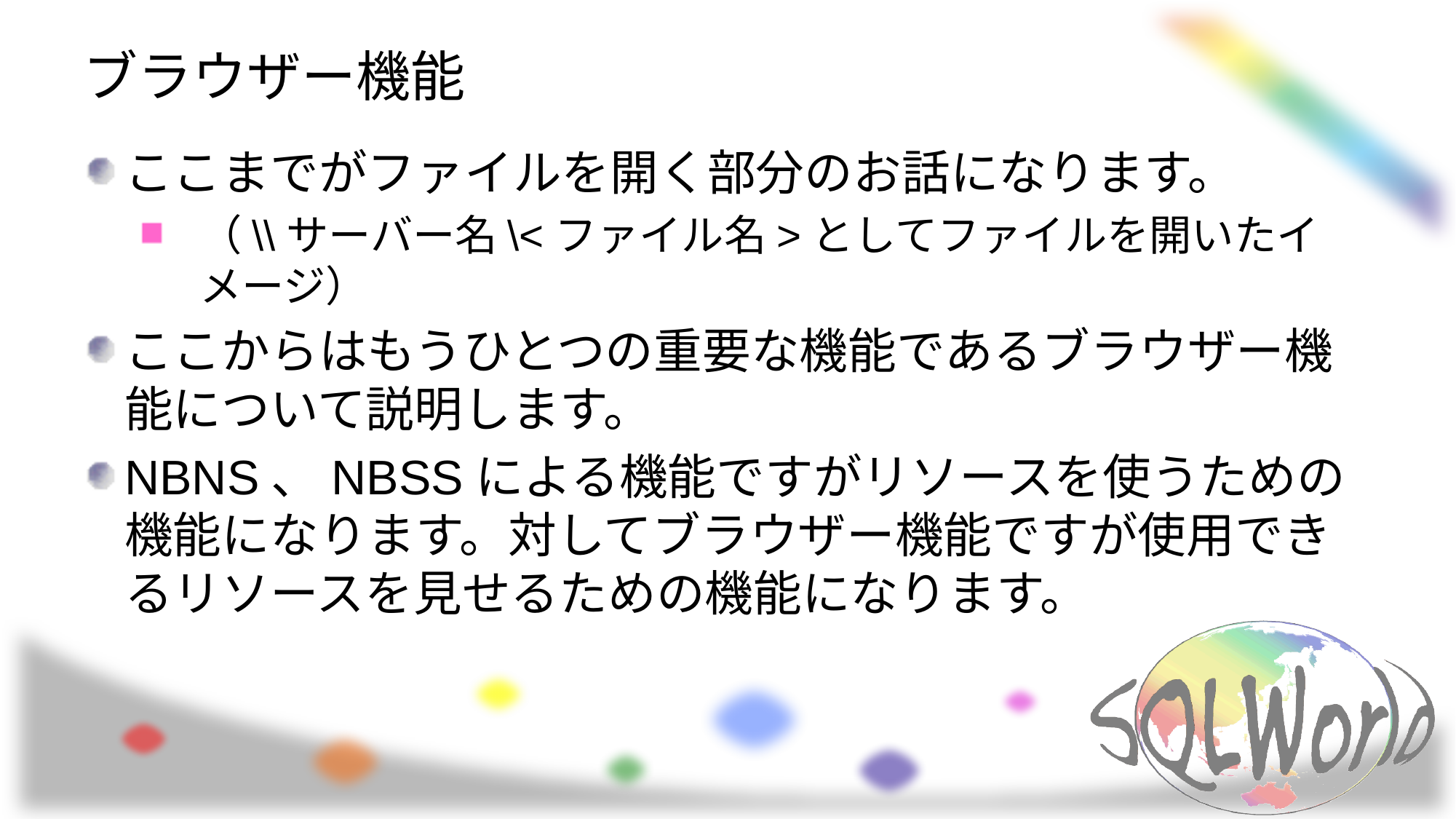

# ブラウザー機能
ここまでがファイルを開く部分のお話になります。
（\\サーバー名\<ファイル名>としてファイルを開いたイメージ）
ここからはもうひとつの重要な機能であるブラウザー機能について説明します。
NBNS、NBSSによる機能ですがリソースを使うための機能になります。対してブラウザー機能ですが使用できるリソースを見せるための機能になります。